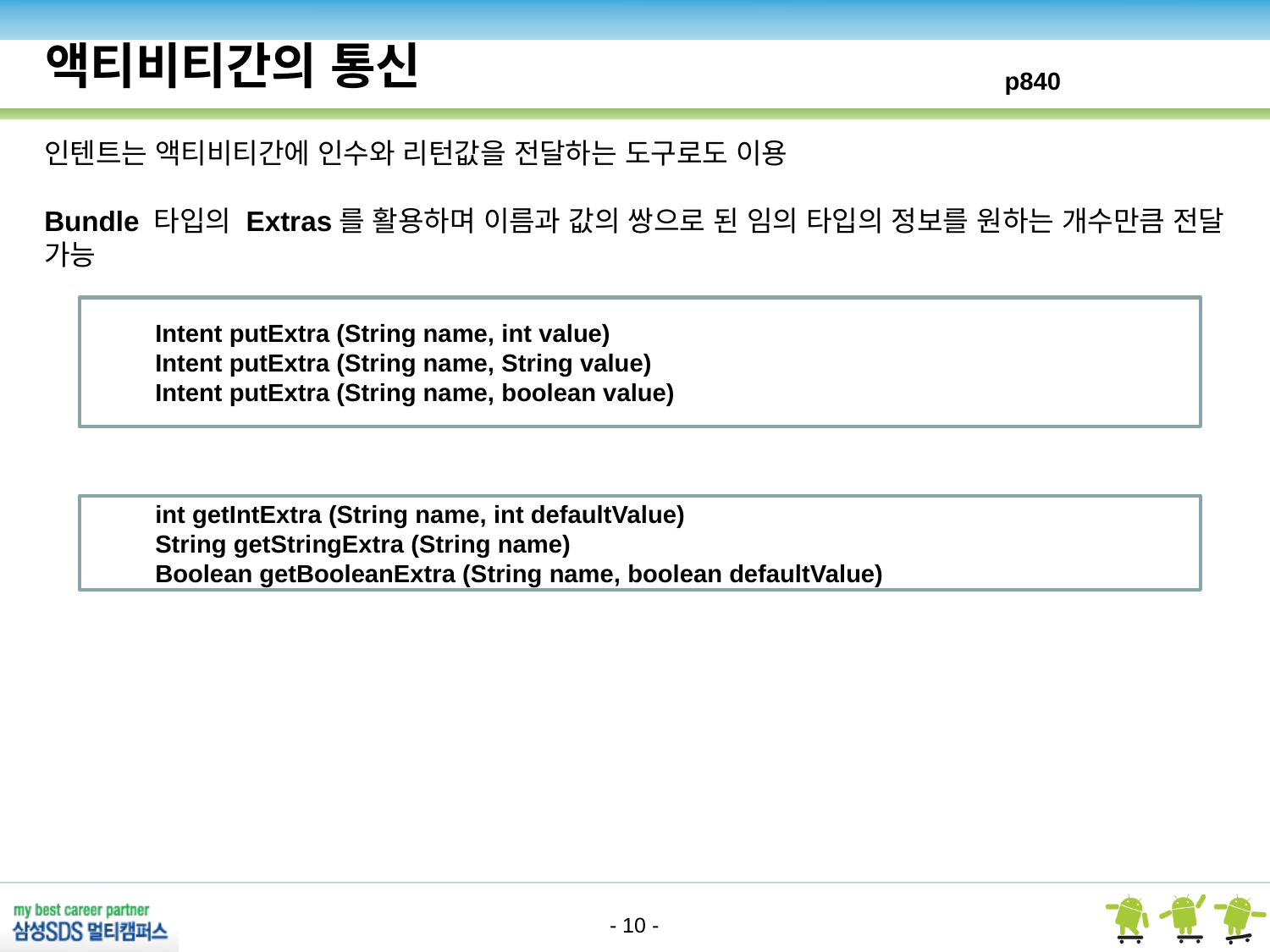

액티비티간의 통신
p840
인텐트는 액티비티간에 인수와 리턴값을 전달하는 도구로도 이용

Bundle 타입의 Extras를 활용하며 이름과 값의 쌍으로 된 임의 타입의 정보를 원하는 개수만큼 전달 가능
Intent putExtra (String name, int value)
Intent putExtra (String name, String value)
Intent putExtra (String name, boolean value)
int getIntExtra (String name, int defaultValue)
String getStringExtra (String name)
Boolean getBooleanExtra (String name, boolean defaultValue)
- 10 -